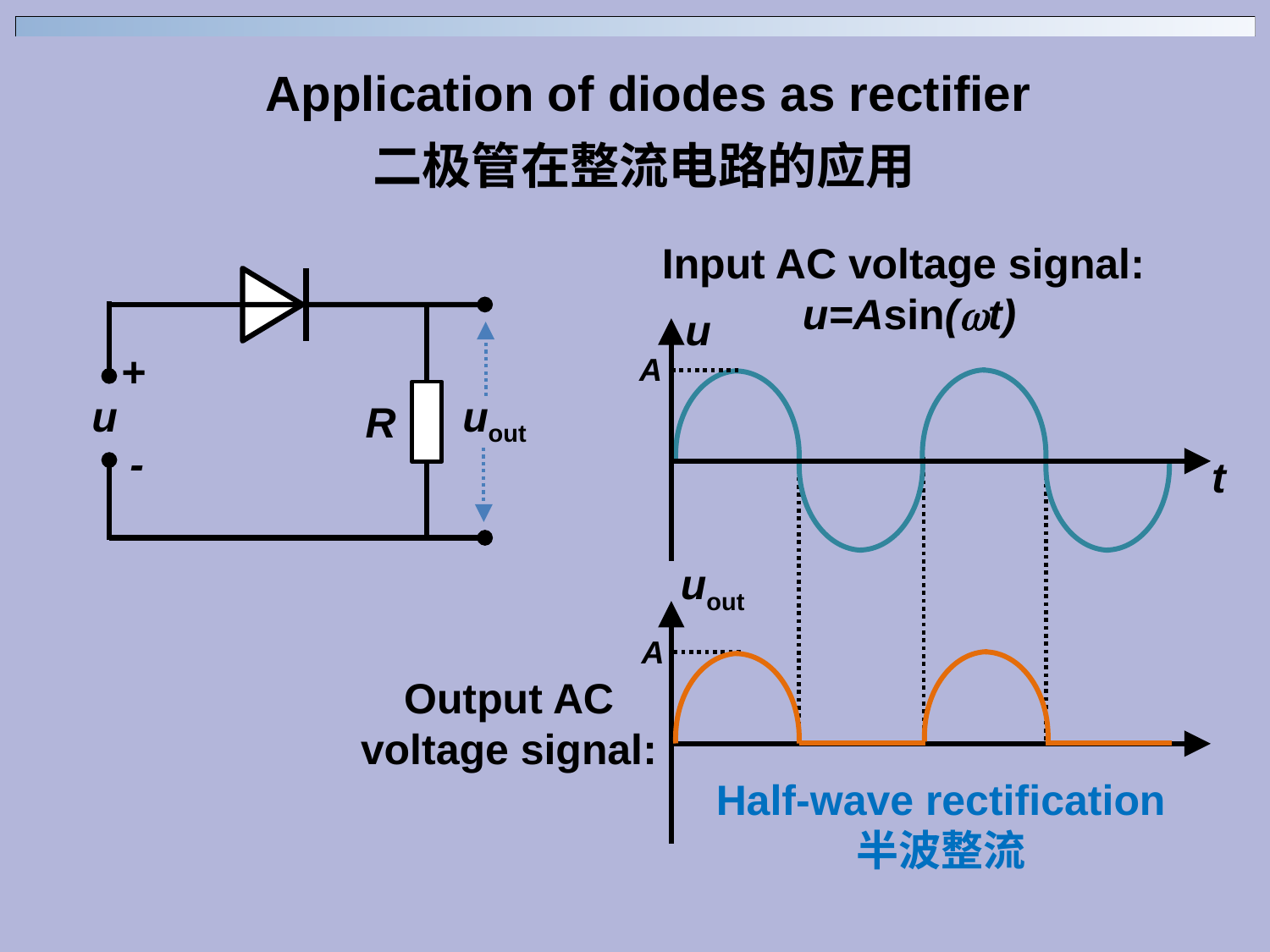

Application of diodes as rectifier
二极管在整流电路的应用
Input AC voltage signal:
u=Asin(ωt)

R
u
+
-
u
A

uout
t
uout
A

Output AC voltage signal:
Half-wave rectification
半波整流